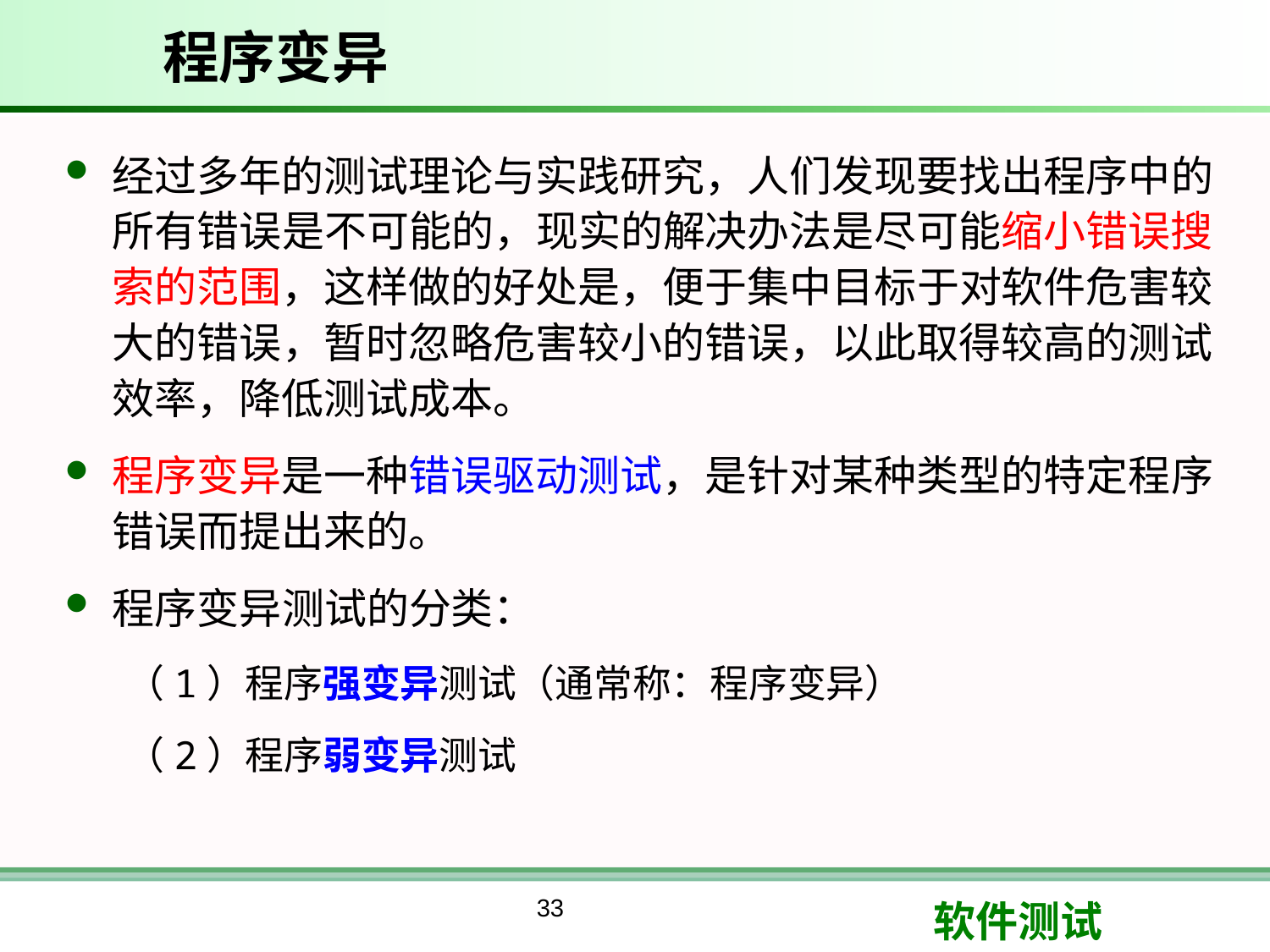

# 程序变异
经过多年的测试理论与实践研究，人们发现要找出程序中的所有错误是不可能的，现实的解决办法是尽可能缩小错误搜索的范围，这样做的好处是，便于集中目标于对软件危害较大的错误，暂时忽略危害较小的错误，以此取得较高的测试效率，降低测试成本。
程序变异是一种错误驱动测试，是针对某种类型的特定程序错误而提出来的。
程序变异测试的分类：
（1）程序强变异测试（通常称：程序变异）
（2）程序弱变异测试

33